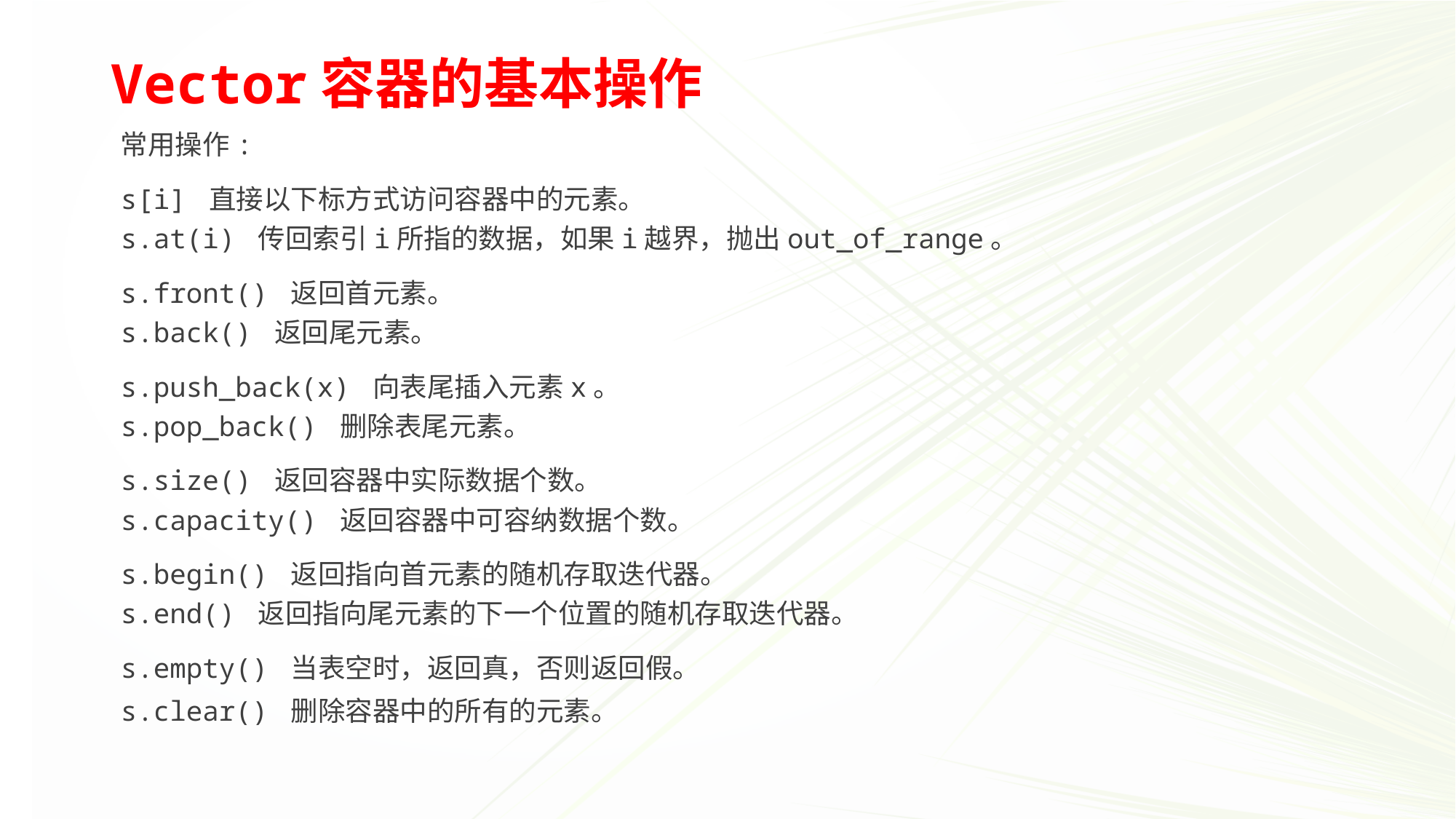

# Vector容器的基本操作
常用操作:
s[i] 直接以下标方式访问容器中的元素。
s.at(i) 传回索引i所指的数据，如果i越界，抛出out_of_range。
s.front() 返回首元素。
s.back() 返回尾元素。
s.push_back(x) 向表尾插入元素x。
s.pop_back() 删除表尾元素。
s.size() 返回容器中实际数据个数。
s.capacity() 返回容器中可容纳数据个数。
s.begin() 返回指向首元素的随机存取迭代器。
s.end() 返回指向尾元素的下一个位置的随机存取迭代器。
s.empty() 当表空时，返回真，否则返回假。
s.clear() 删除容器中的所有的元素。